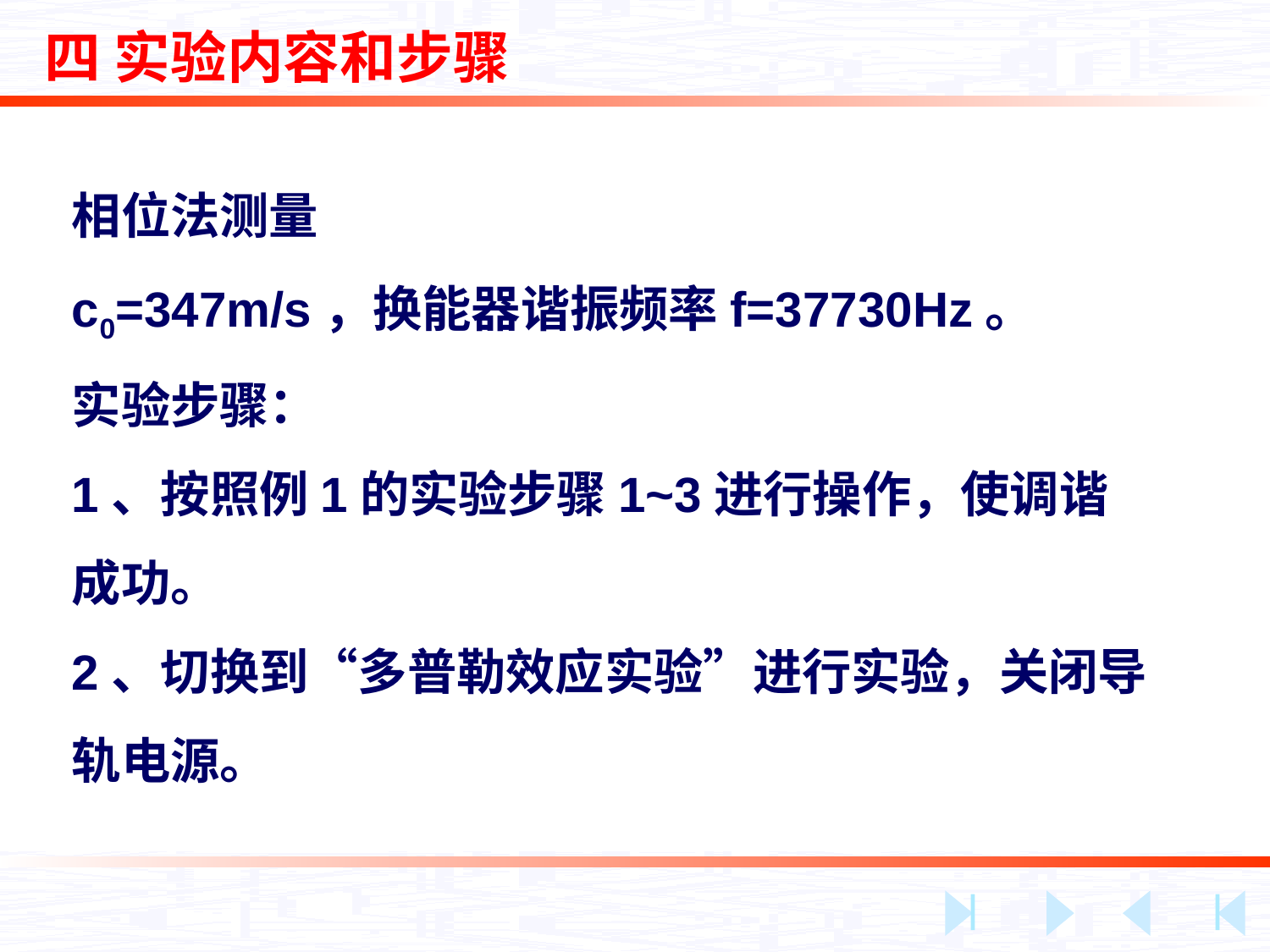

四 实验内容和步骤
相位法测量
c0=347m/s，换能器谐振频率f=37730Hz。
实验步骤：
1、按照例1的实验步骤1~3进行操作，使调谐成功。
2、切换到“多普勒效应实验”进行实验，关闭导轨电源。